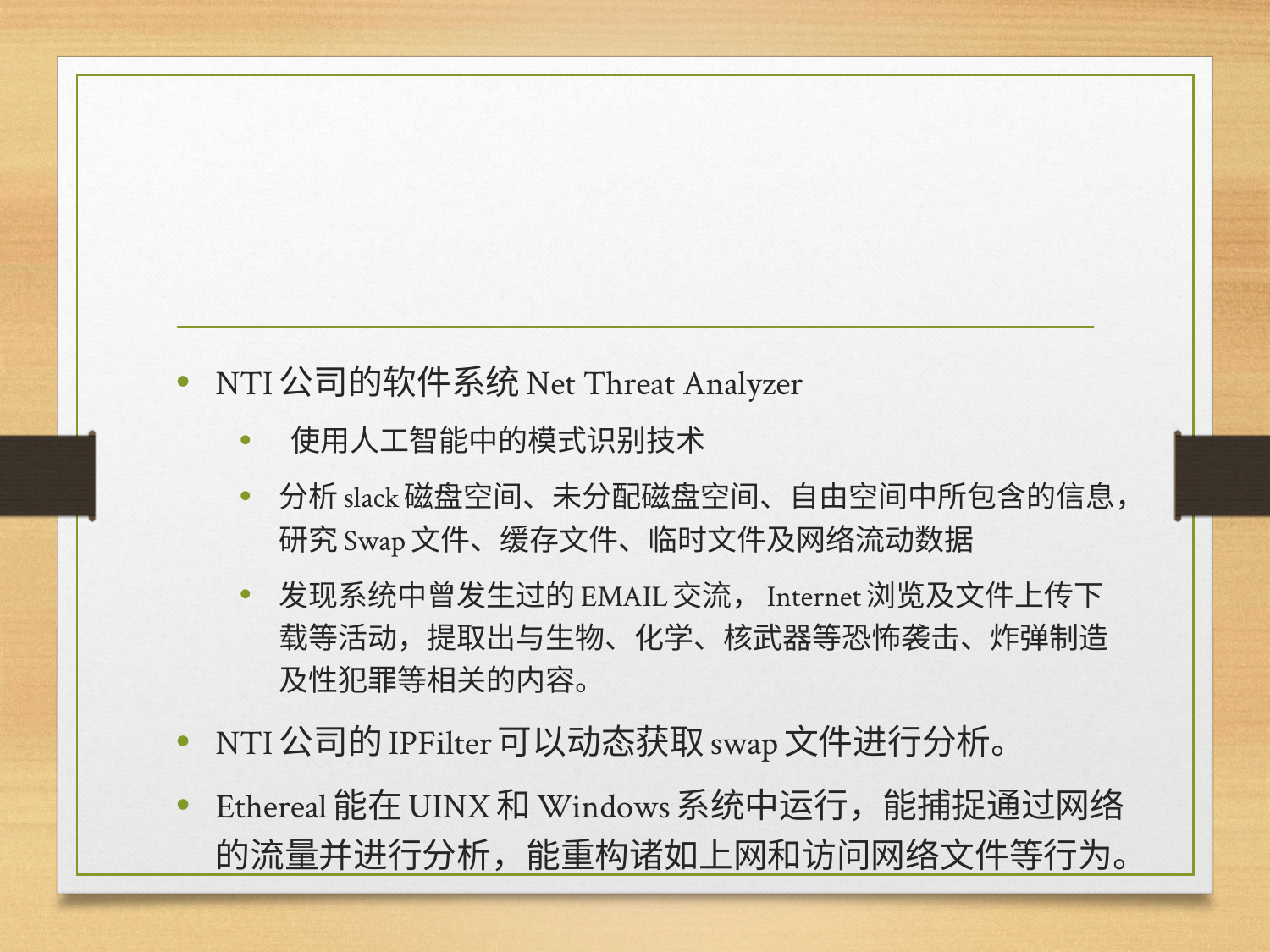

#
NTI公司的软件系统Net Threat Analyzer
 使用人工智能中的模式识别技术
分析slack磁盘空间、未分配磁盘空间、自由空间中所包含的信息，研究Swap文件、缓存文件、临时文件及网络流动数据
发现系统中曾发生过的EMAIL交流，Internet浏览及文件上传下载等活动，提取出与生物、化学、核武器等恐怖袭击、炸弹制造及性犯罪等相关的内容。
NTI公司的IPFilter可以动态获取swap文件进行分析。
Ethereal能在UINX和Windows系统中运行，能捕捉通过网络的流量并进行分析，能重构诸如上网和访问网络文件等行为。